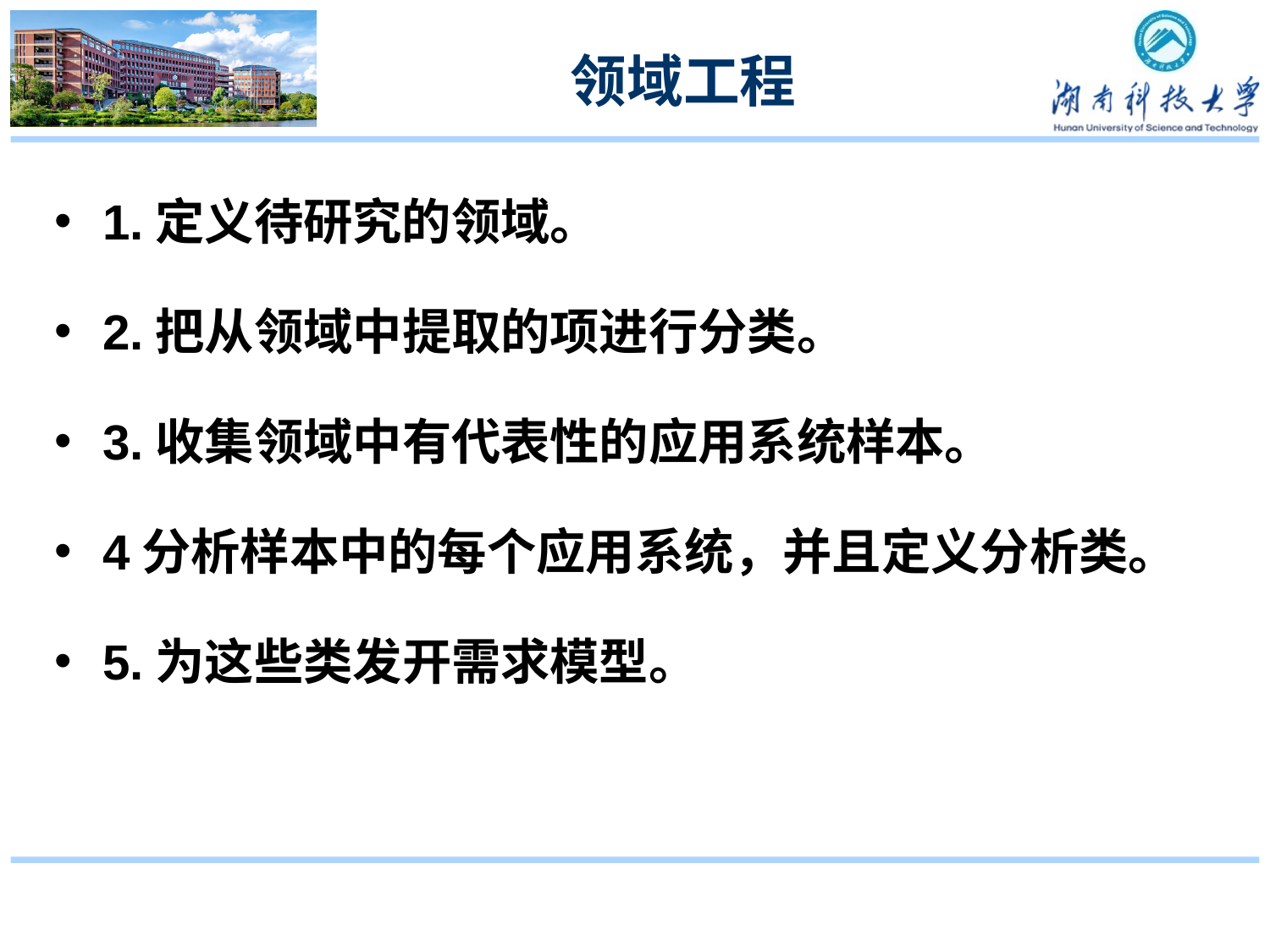

# 领域工程
1.定义待研究的领域。
2.把从领域中提取的项进行分类。
3.收集领域中有代表性的应用系统样本。
4分析样本中的每个应用系统，并且定义分析类。
5.为这些类发开需求模型。
24